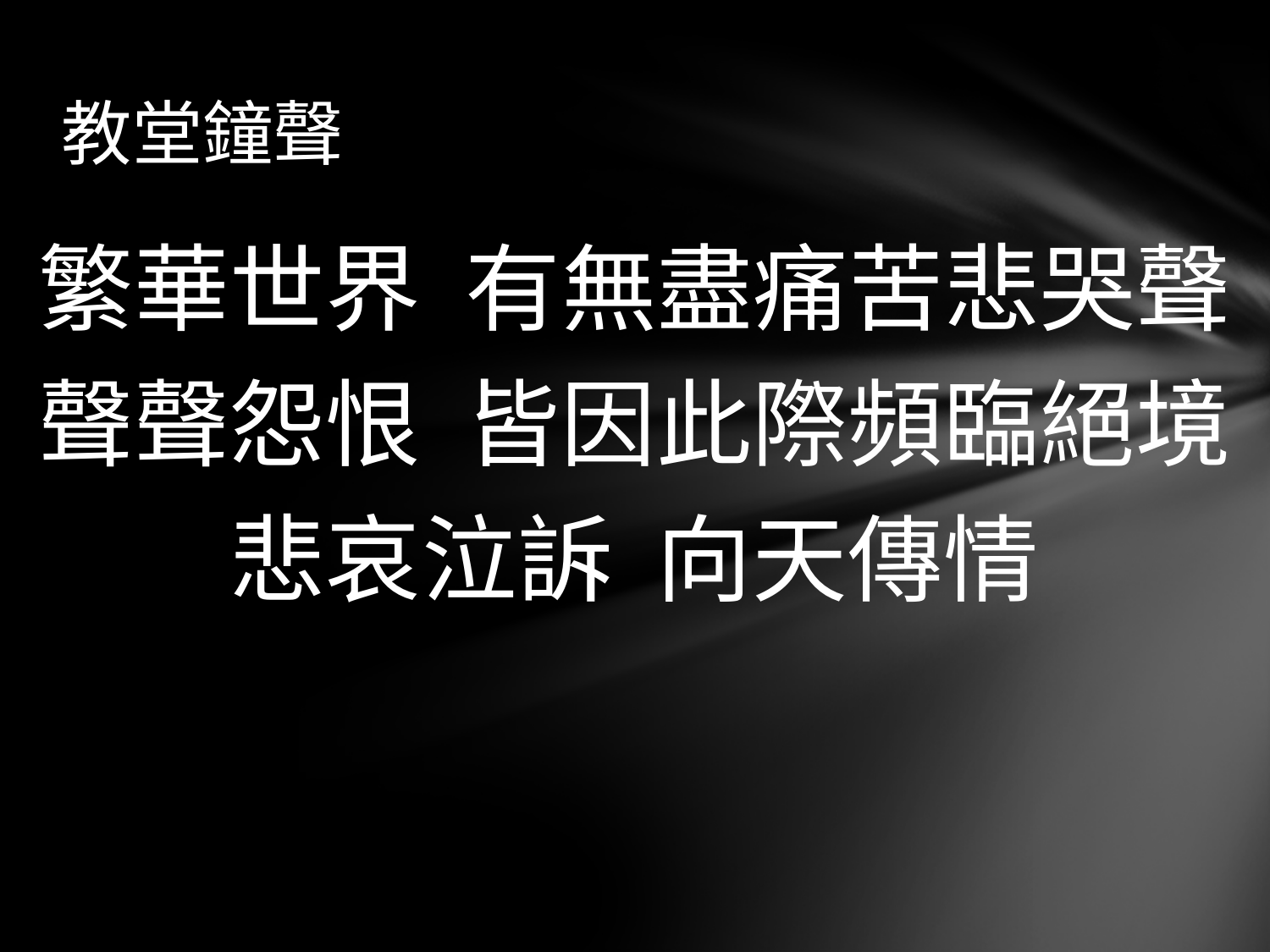

# 教堂鐘聲
繁華世界  有無盡痛苦悲哭聲
聲聲怨恨  皆因此際頻臨絕境
悲哀泣訴  向天傳情